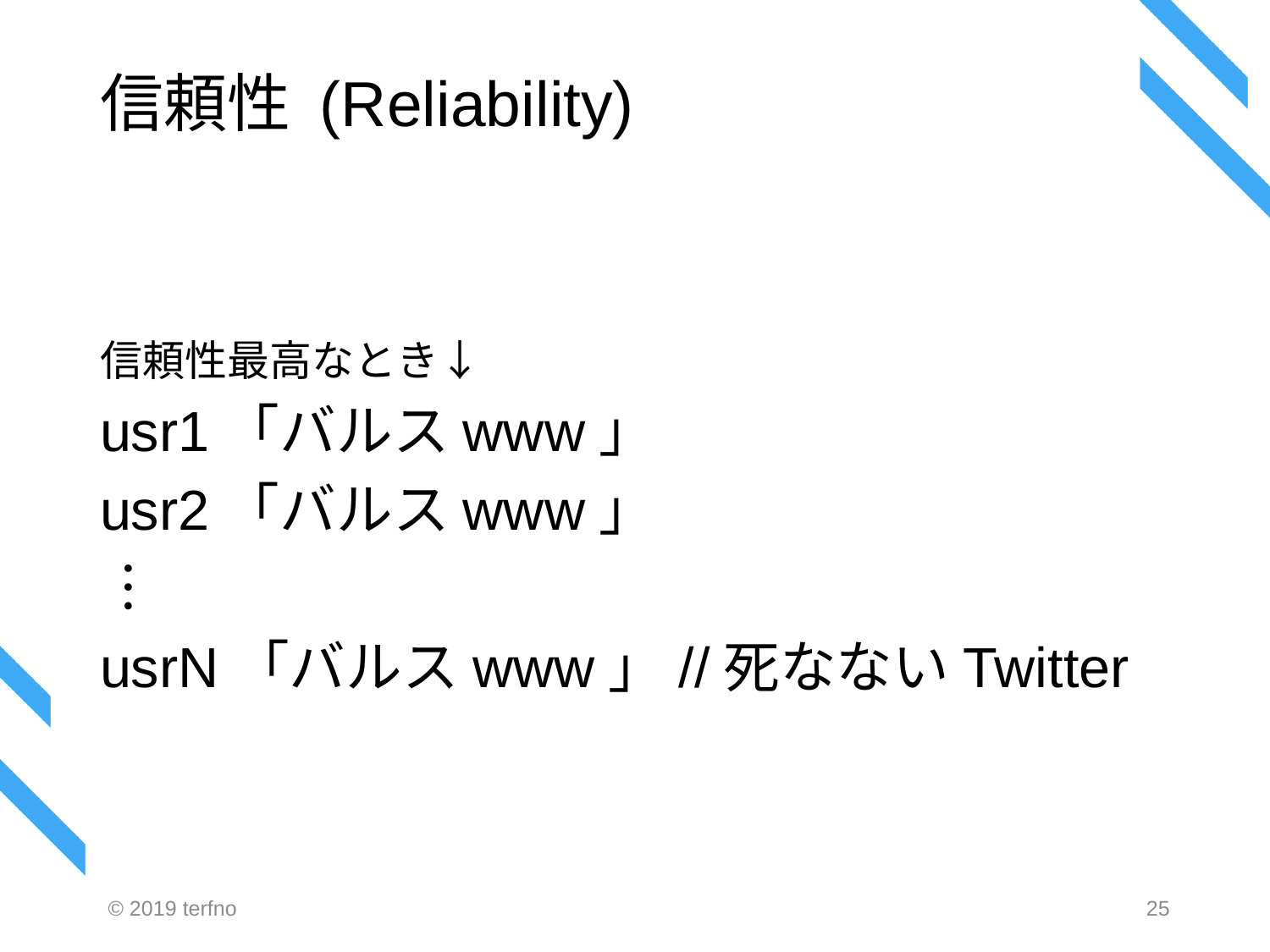

# 信頼性 (Reliability)
信頼性最高なとき↓
usr1「バルスwww」
usr2「バルスwww」
︙
usrN「バルスwww」//死なないTwitter
© 2019 terfno
25